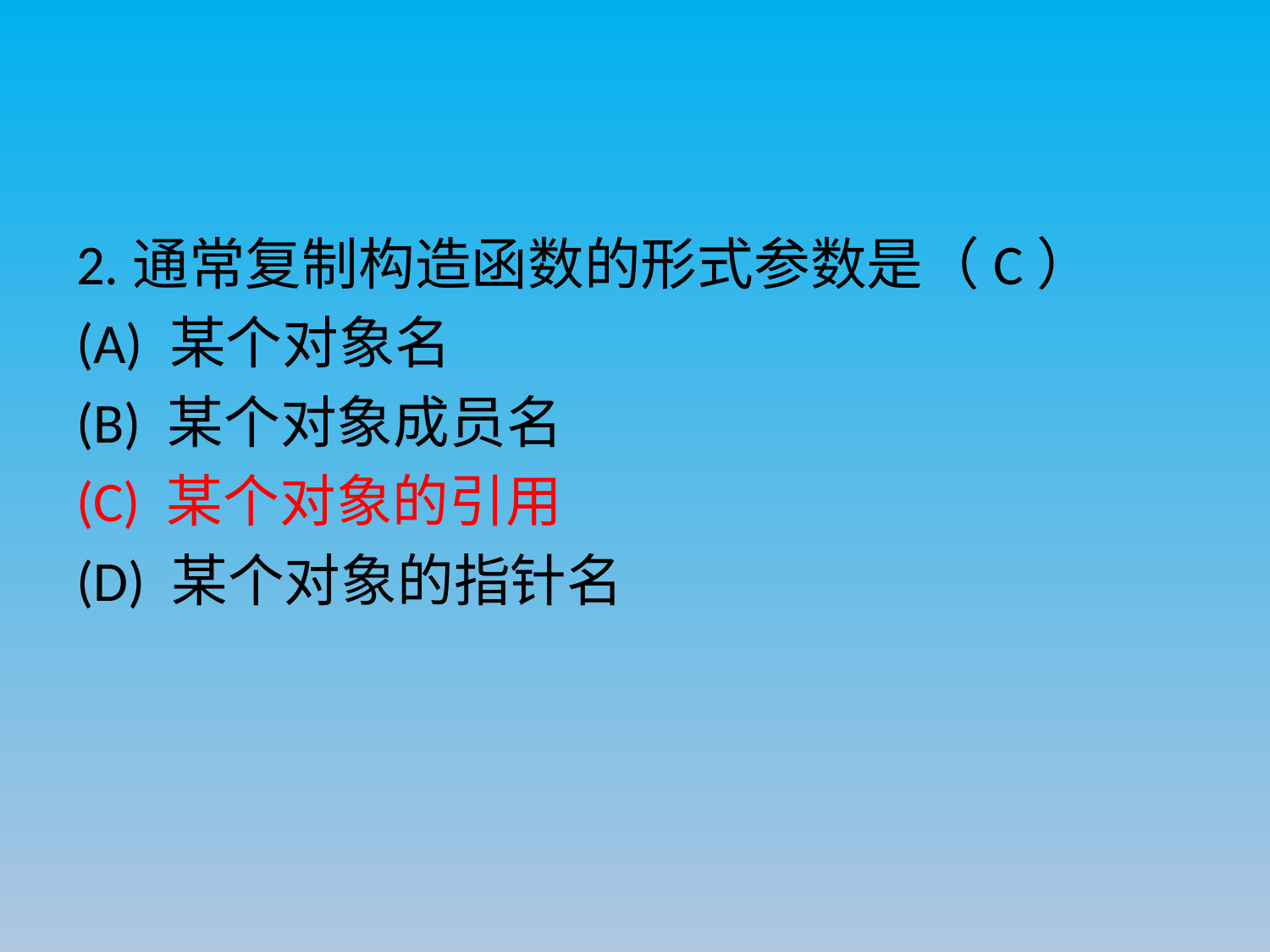

#
2.通常复制构造函数的形式参数是（C）
(A) 某个对象名
(B) 某个对象成员名
(C) 某个对象的引用
(D) 某个对象的指针名

4